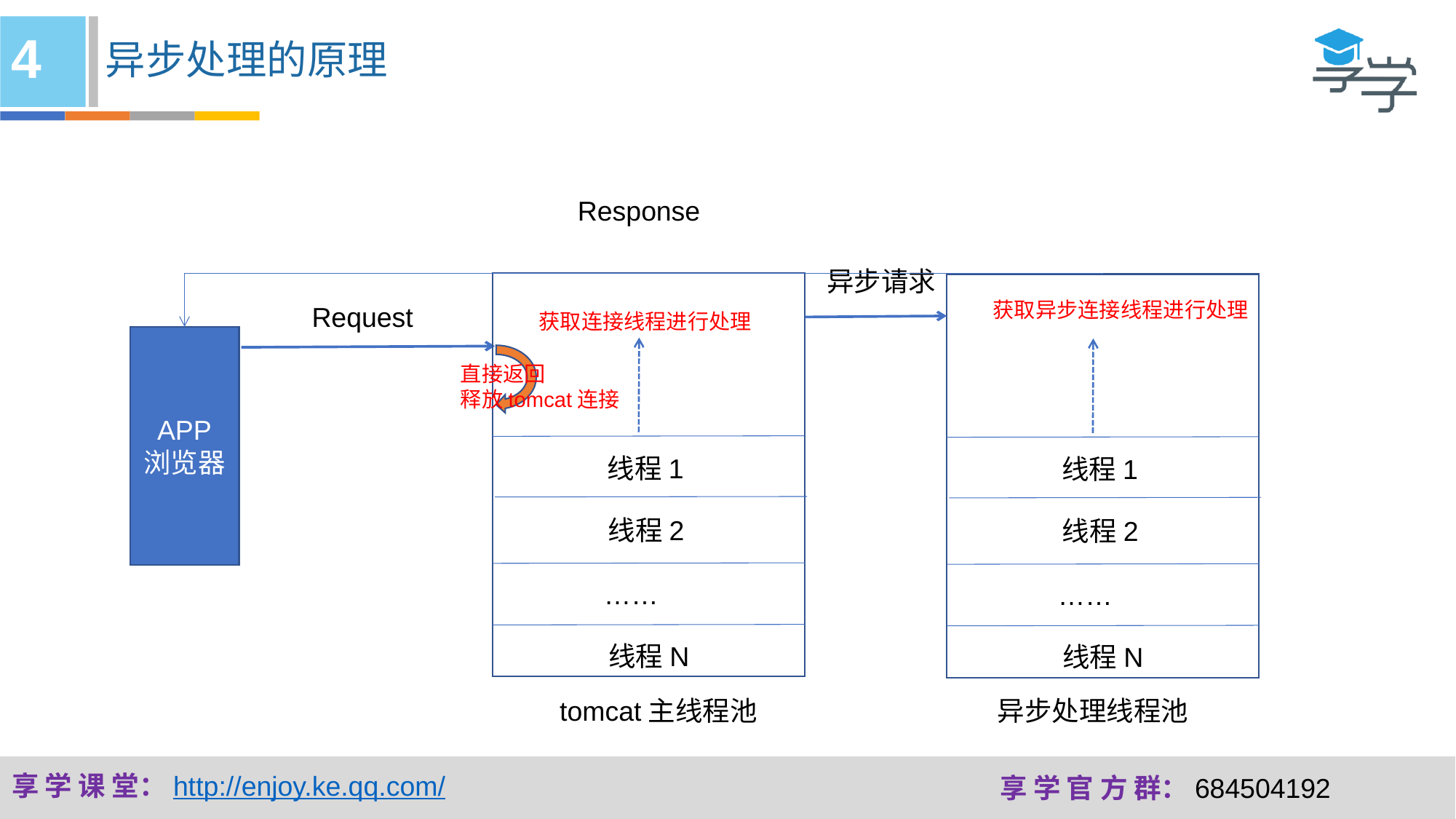

4
异步处理的原理

Response
异步请求

获取异步连接线程进行处理
Request
获取连接线程进行处理
APP
浏览器

直接返回
释放tomcat连接
线程1
线程1
线程2
线程2
……
……
线程N
线程N
tomcat主线程池
异步处理线程池